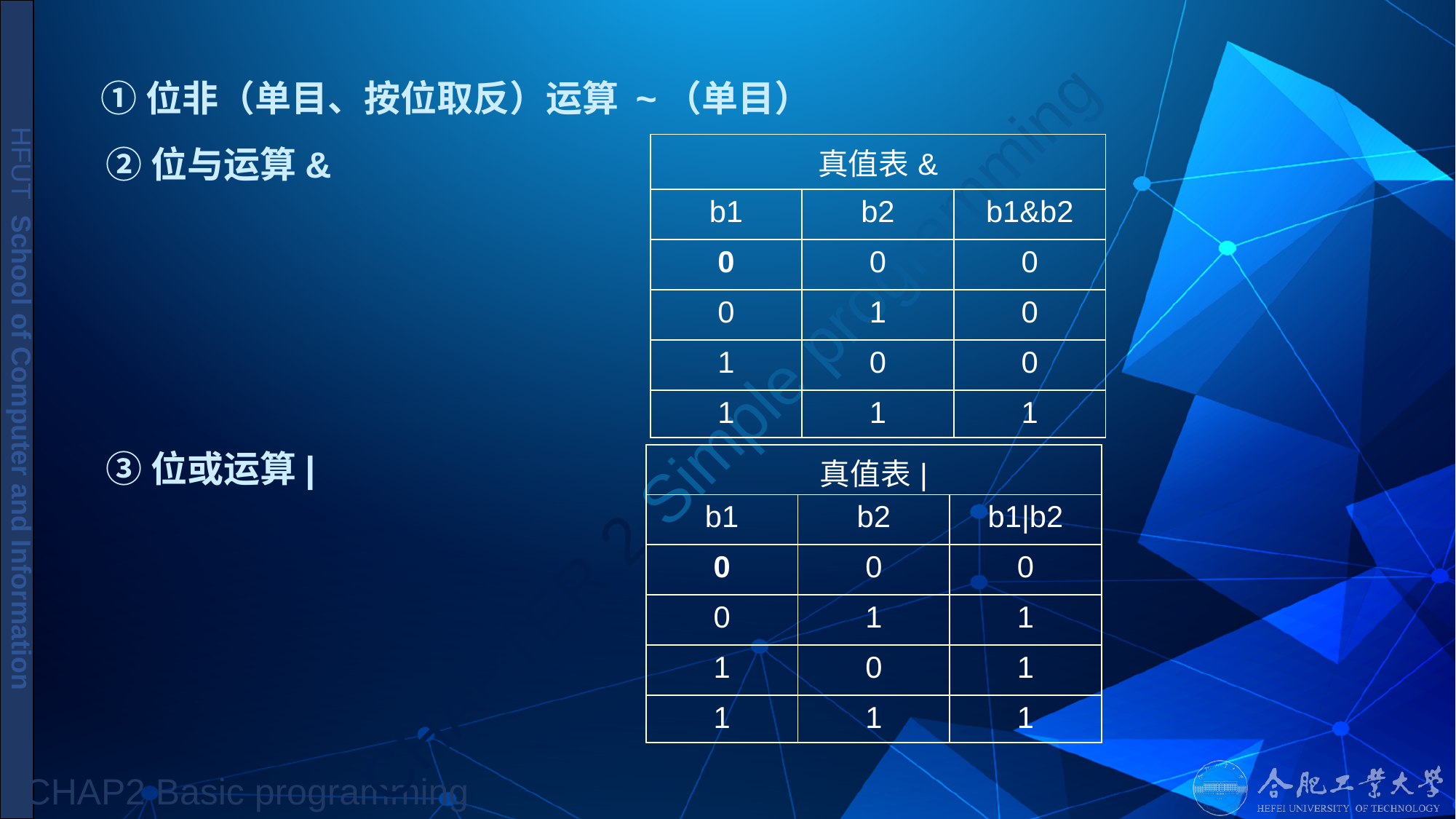

# ①位非（单目、按位取反）运算 ~（单目）
| 真值表& |  |  |
| --- | --- | --- |
| b1 | b2 | b1&b2 |
| 0 | 0 | 0 |
| 0 | 1 | 0 |
| 1 | 0 | 0 |
| 1 | 1 | 1 |
②位与运算&
③位或运算|
| 真值表| |  |  |
| --- | --- | --- |
| b1 | b2 | b1|b2 |
| 0 | 0 | 0 |
| 0 | 1 | 1 |
| 1 | 0 | 1 |
| 1 | 1 | 1 |